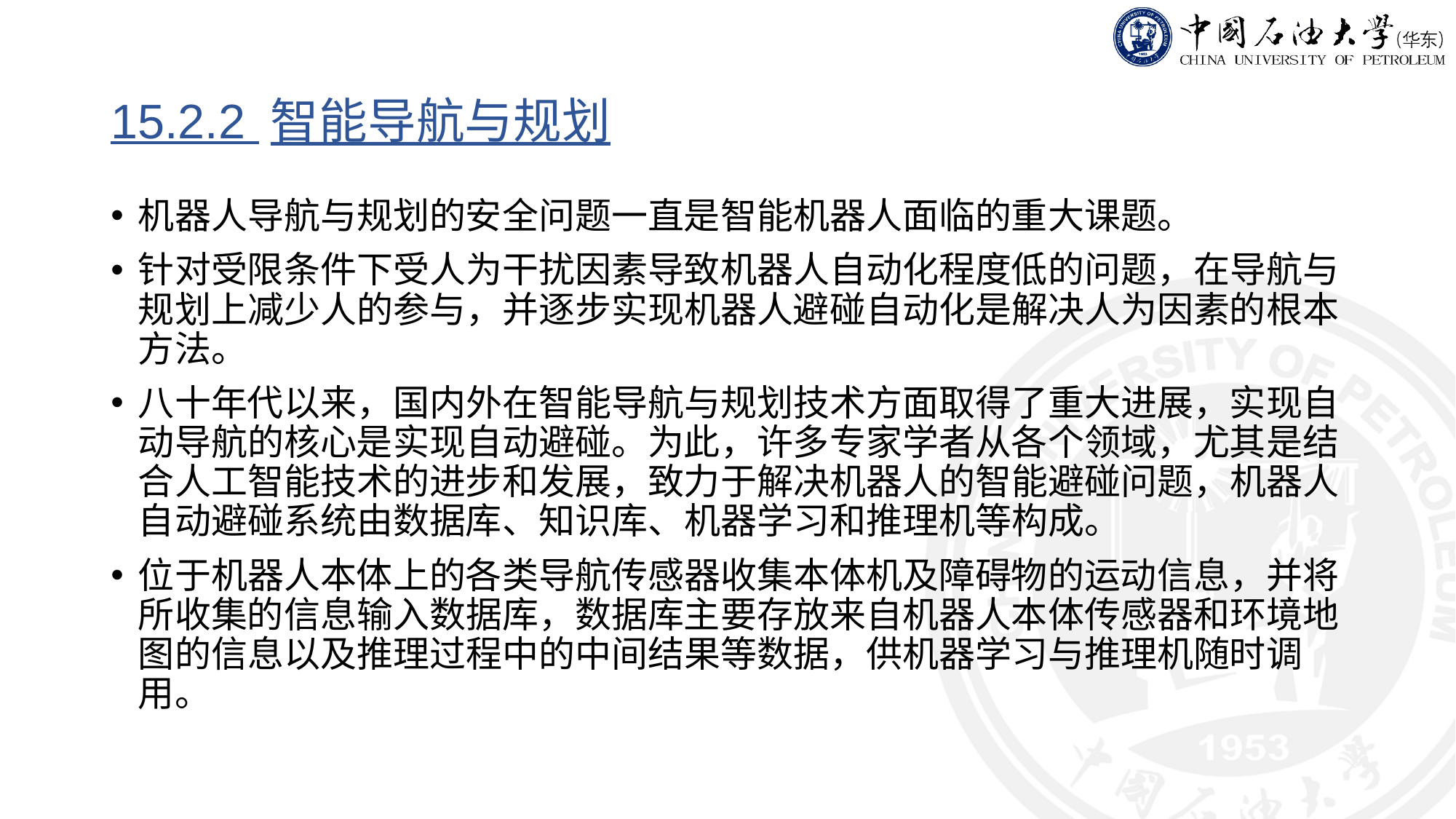

# 15.2.2 智能导航与规划
机器人导航与规划的安全问题一直是智能机器人面临的重大课题。
针对受限条件下受人为干扰因素导致机器人自动化程度低的问题，在导航与规划上减少人的参与，并逐步实现机器人避碰自动化是解决人为因素的根本方法。
八十年代以来，国内外在智能导航与规划技术方面取得了重大进展，实现自动导航的核心是实现自动避碰。为此，许多专家学者从各个领域，尤其是结合人工智能技术的进步和发展，致力于解决机器人的智能避碰问题，机器人自动避碰系统由数据库、知识库、机器学习和推理机等构成。
位于机器人本体上的各类导航传感器收集本体机及障碍物的运动信息，并将所收集的信息输入数据库，数据库主要存放来自机器人本体传感器和环境地图的信息以及推理过程中的中间结果等数据，供机器学习与推理机随时调用。